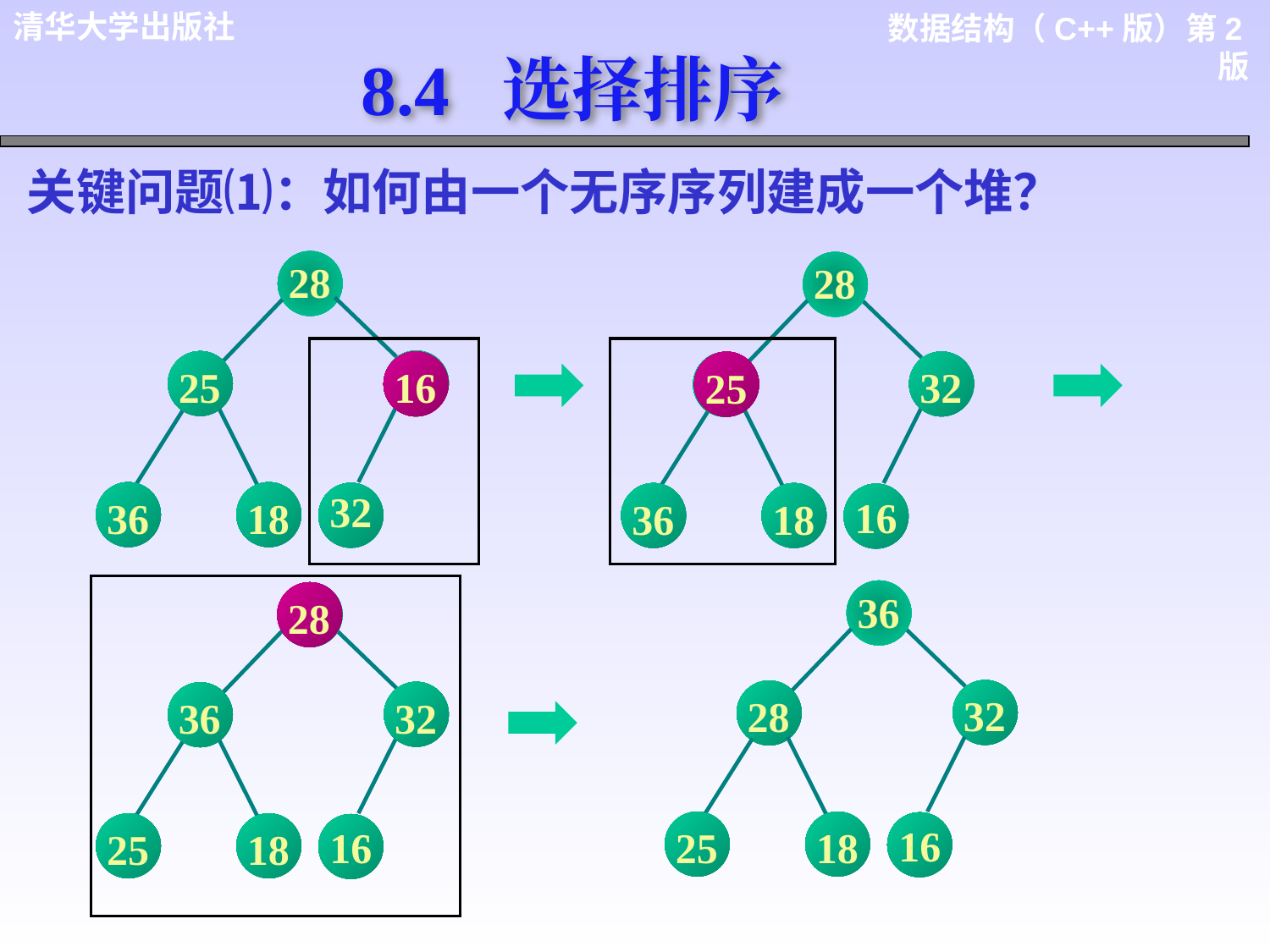

8.4  选择排序
关键问题⑴：如何由一个无序序列建成一个堆？

28

16
25

32

36
18

28

25

36
18

16

32

16

25

36

32
28

28

32

16

28

36

25

18

16
25
18